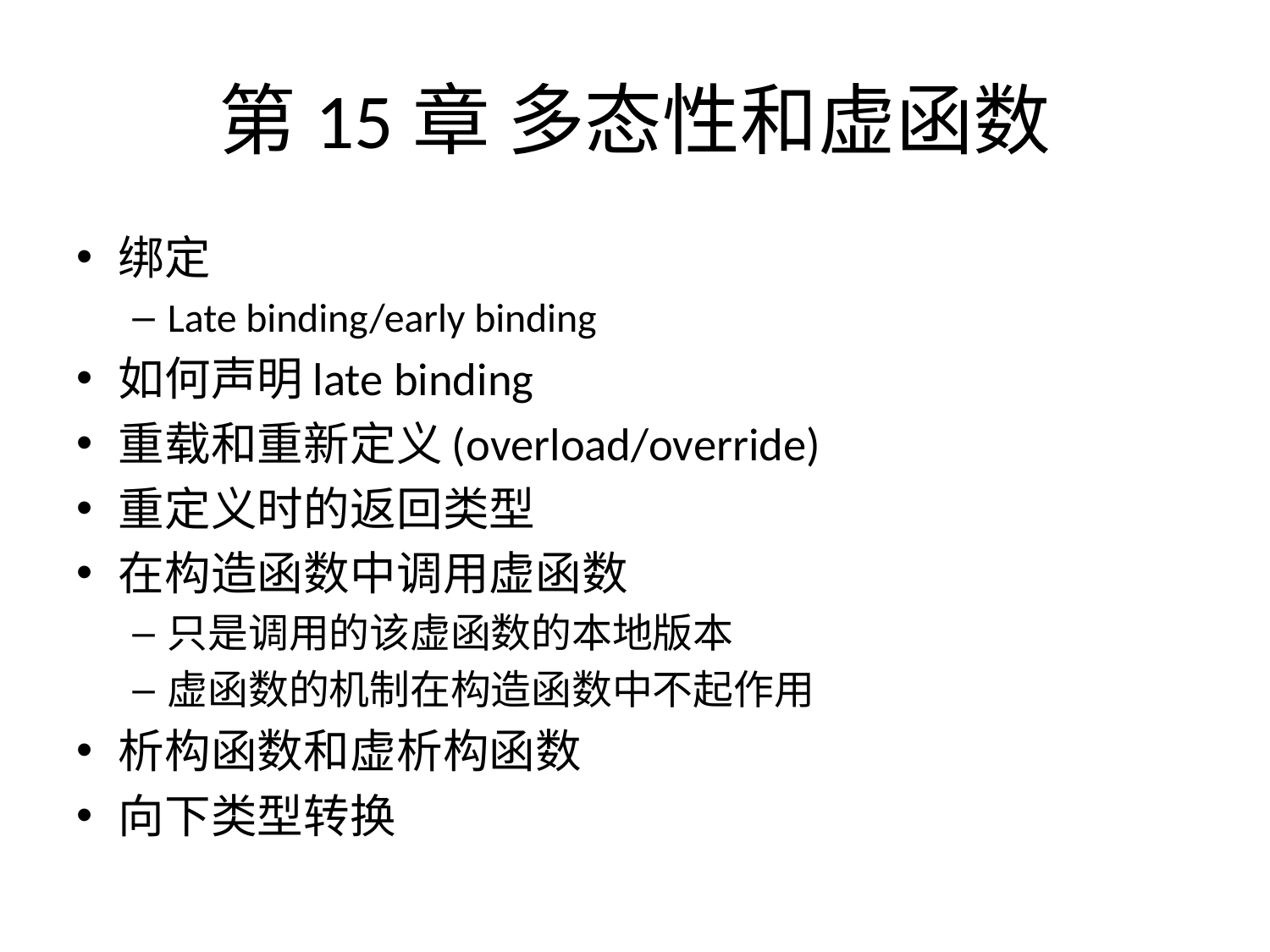

# 第15章 多态性和虚函数
绑定
Late binding/early binding
如何声明late binding
重载和重新定义(overload/override)
重定义时的返回类型
在构造函数中调用虚函数
只是调用的该虚函数的本地版本
虚函数的机制在构造函数中不起作用
析构函数和虚析构函数
向下类型转换